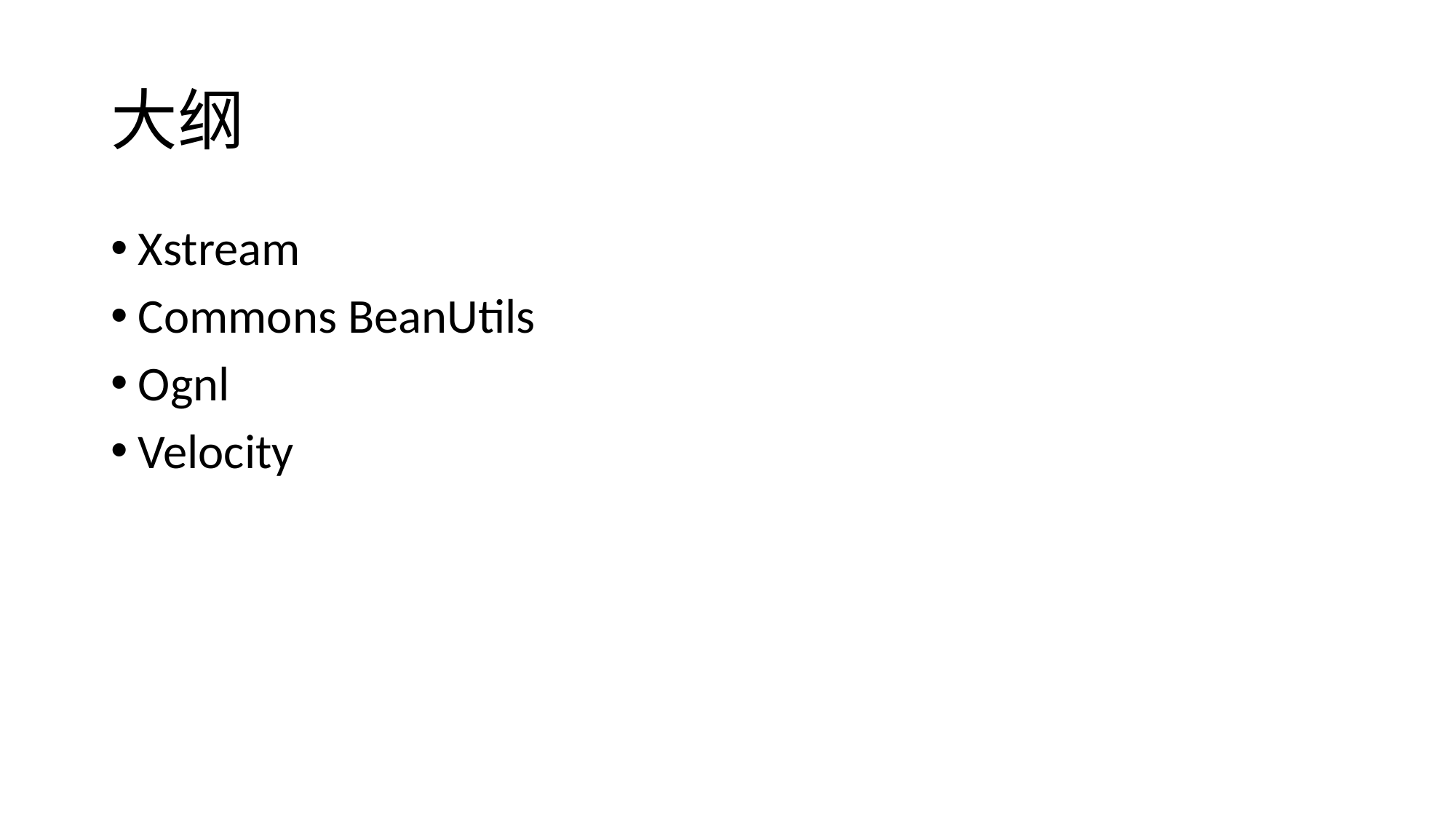

# 大纲
Xstream
Commons BeanUtils
Ognl
Velocity